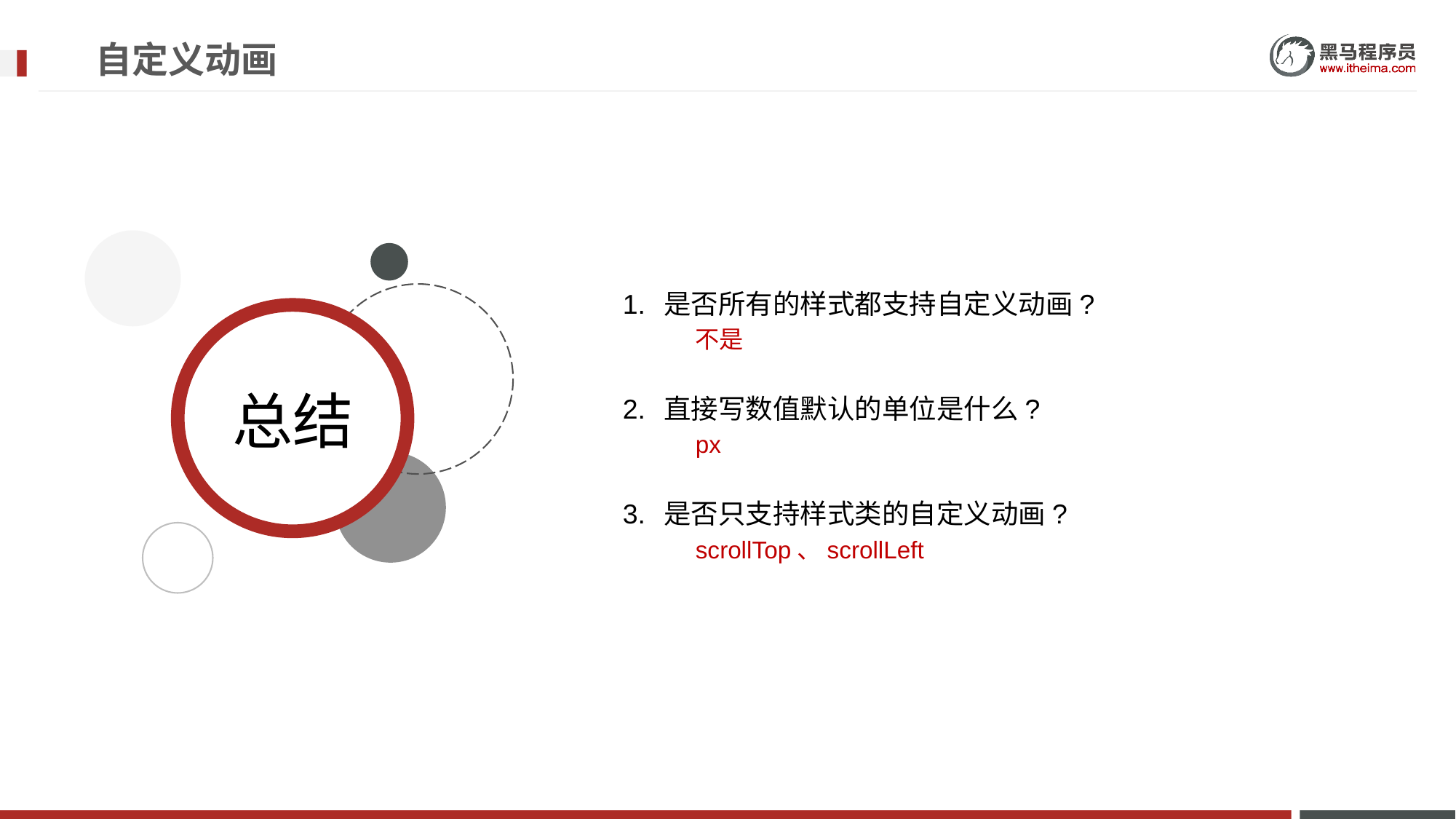

# 自定义动画
是否所有的样式都支持自定义动画?
不是
直接写数值默认的单位是什么?
px
是否只支持样式类的自定义动画?
scrollTop、scrollLeft